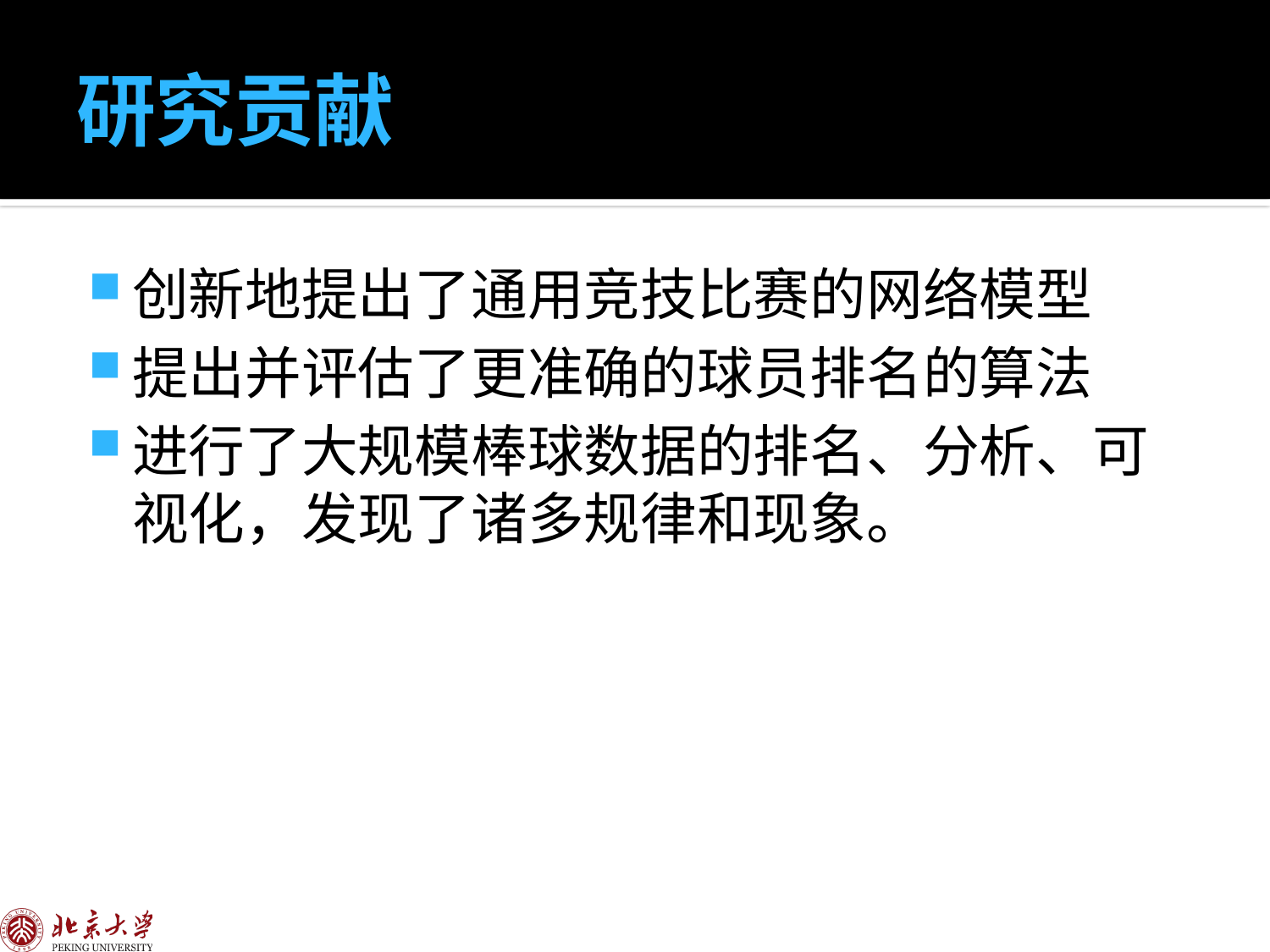

# 研究贡献
创新地提出了通用竞技比赛的网络模型
提出并评估了更准确的球员排名的算法
进行了大规模棒球数据的排名、分析、可视化，发现了诸多规律和现象。